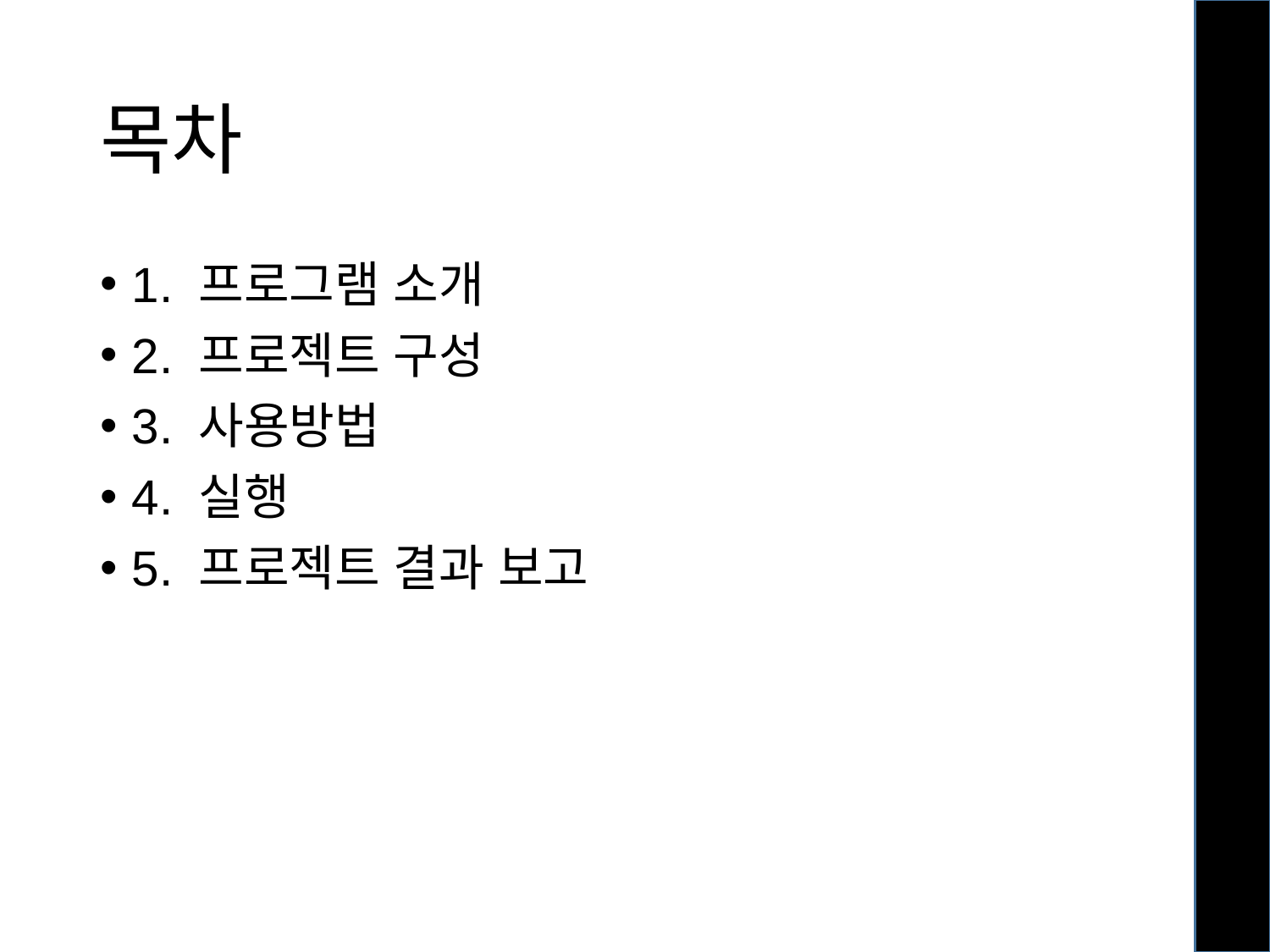

# 목차
1. 프로그램 소개
2. 프로젝트 구성
3. 사용방법
4. 실행
5. 프로젝트 결과 보고